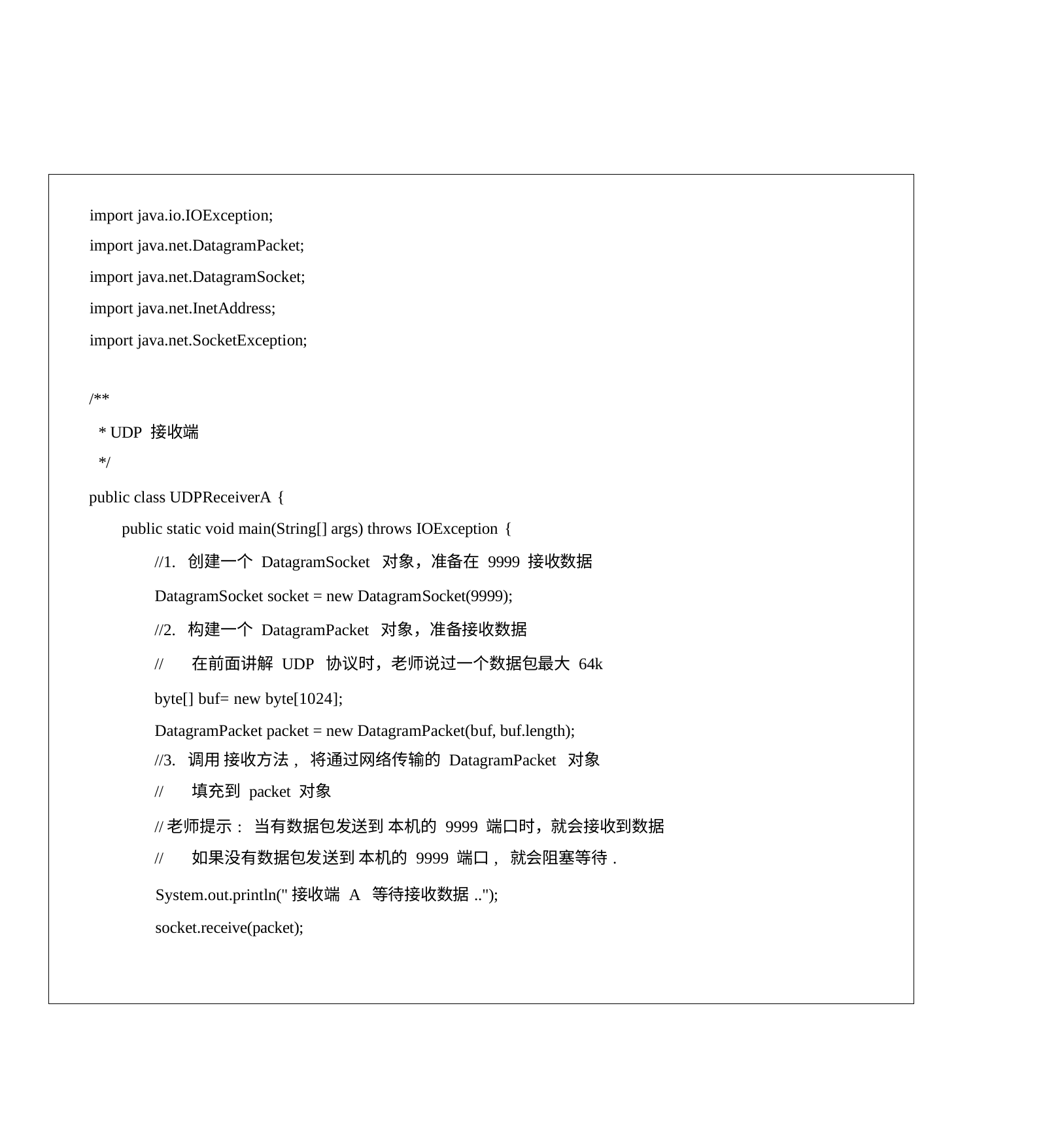

| import java.io.IOException; import java.net.DatagramPacket; import java.net.DatagramSocket; import java.net.InetAddress; import java.net.SocketException; /\*\* \* UDP 接收端 \*/ public class UDPReceiverA { public static void main(String[] args) throws IOException { //1. 创建一个 DatagramSocket 对象，准备在 9999 接收数据 DatagramSocket socket = new DatagramSocket(9999); //2. 构建一个 DatagramPacket 对象，准备接收数据 // 在前面讲解 UDP 协议时，老师说过一个数据包最大 64k byte[] buf= new byte[1024]; DatagramPacket packet = new DatagramPacket(buf, buf.length); //3. 调用 接收方法, 将通过网络传输的 DatagramPacket 对象 // 填充到 packet 对象 //老师提示: 当有数据包发送到 本机的 9999 端口时，就会接收到数据 // 如果没有数据包发送到 本机的 9999 端口, 就会阻塞等待. System.out.println("接收端 A 等待接收数据.."); socket.receive(packet); |
| --- |